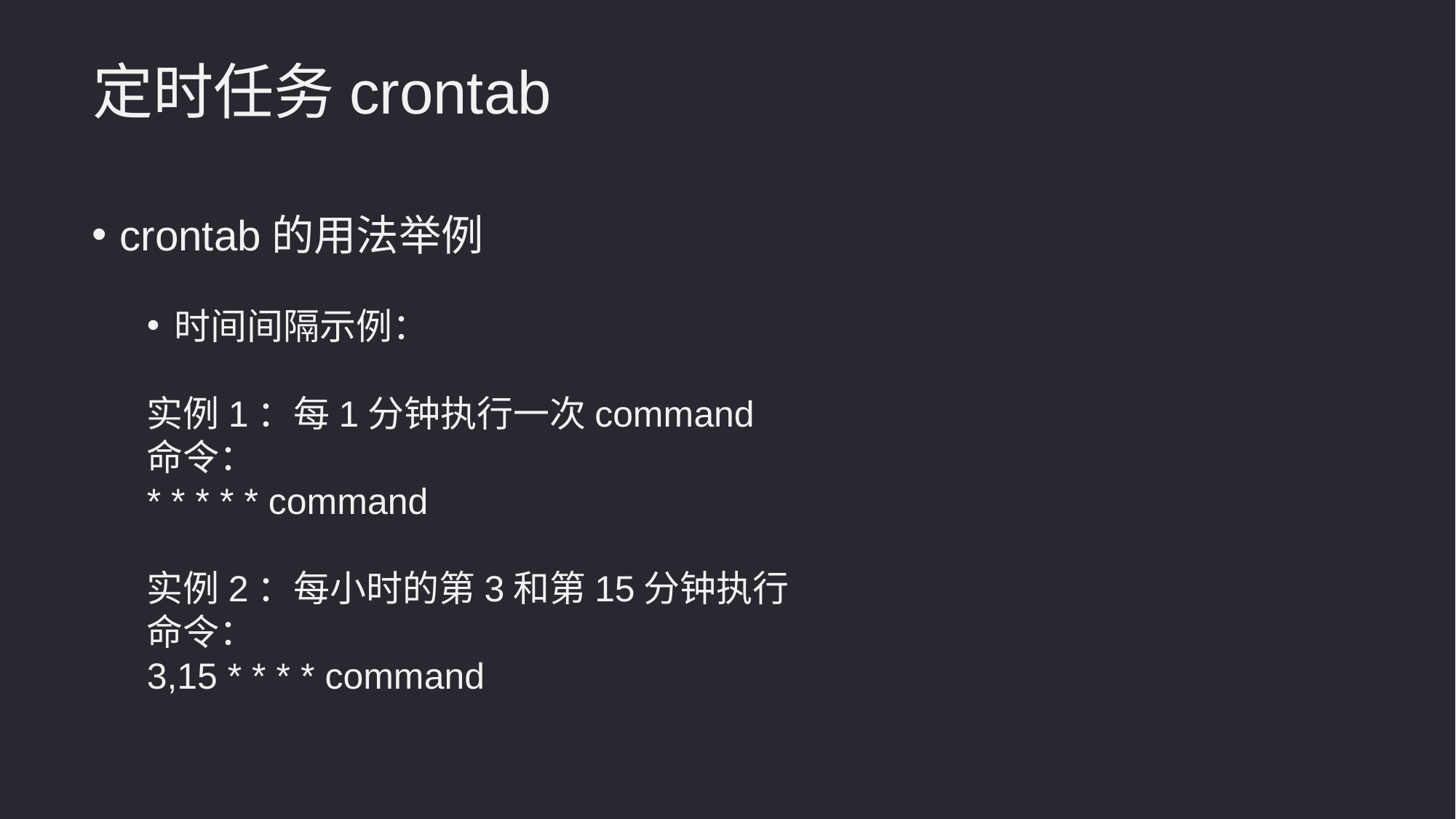

定时任务crontab
crontab的用法举例

时间间隔示例：

实例1：每1分钟执行一次command
命令：
* * * * * command

实例2：每小时的第3和第15分钟执行
命令：
3,15 * * * * command